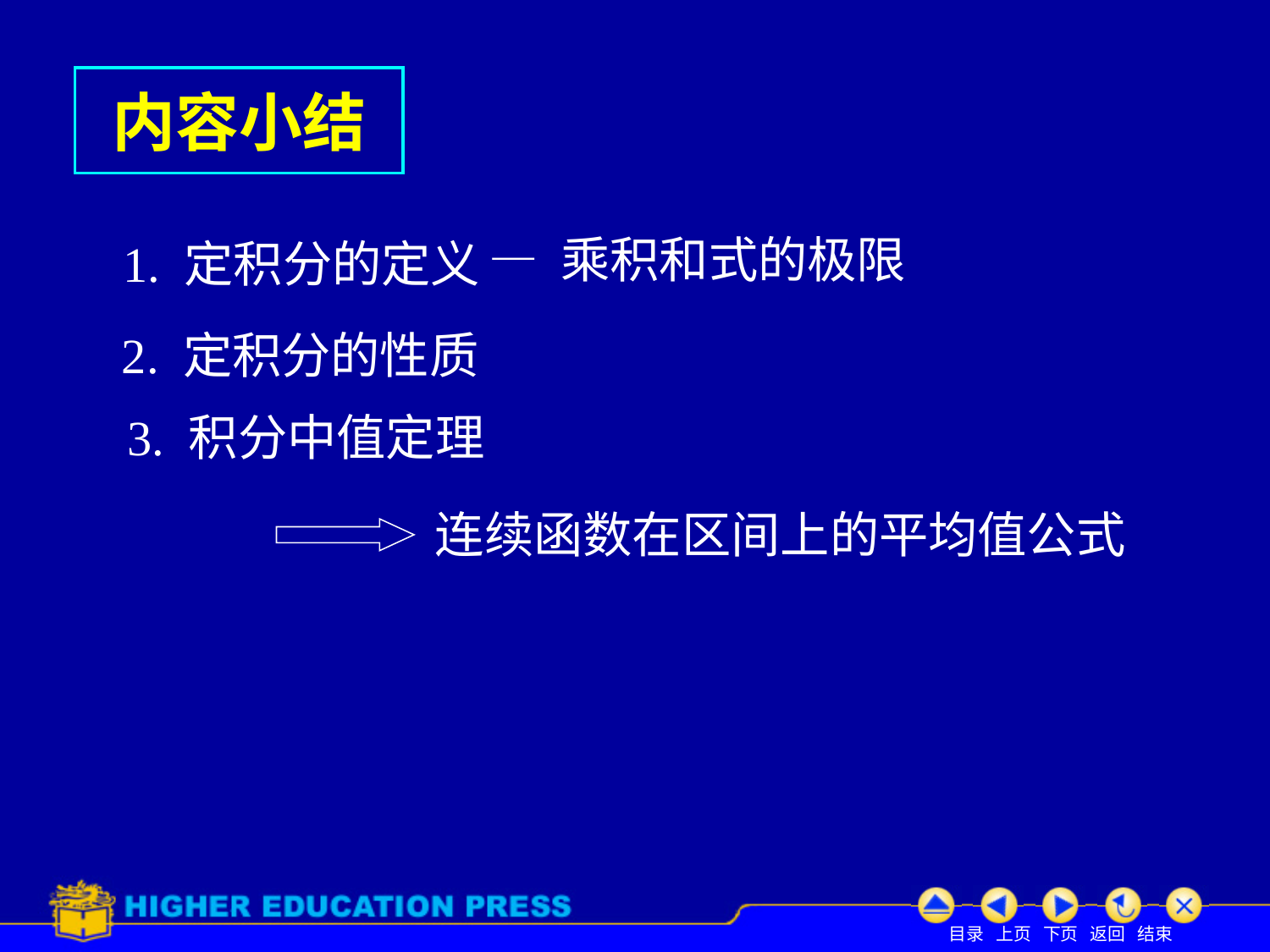

# 内容小结
— 乘积和式的极限
1. 定积分的定义
2. 定积分的性质
3. 积分中值定理
连续函数在区间上的平均值公式